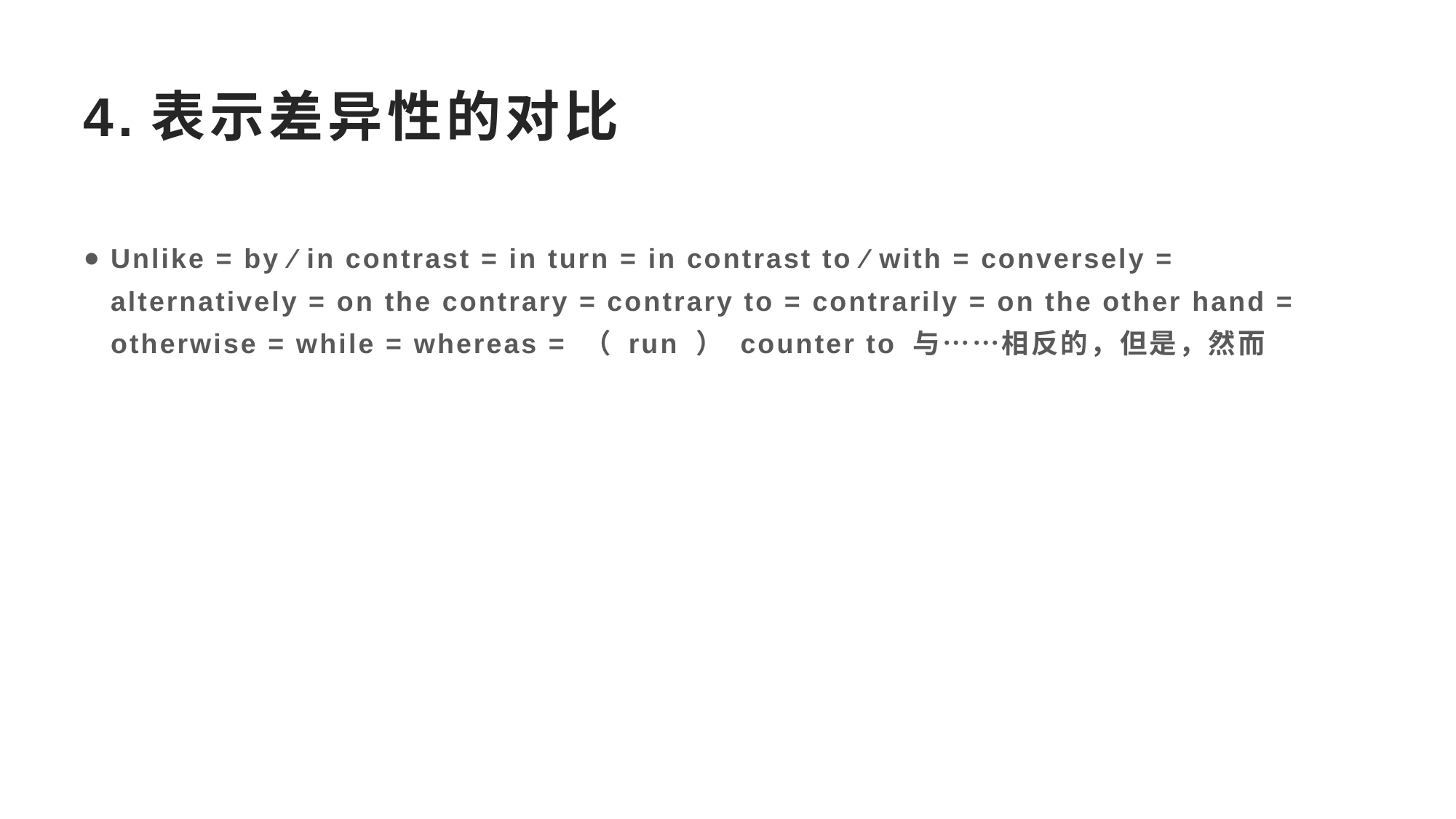

# 4.表示差异性的对比

Unlike = by ∕ in contrast = in turn = in contrast to ∕ with = conversely = alternatively = on the contrary = contrary to = contrarily = on the other hand = otherwise = while = whereas = （ run ） counter to 与……相反的，但是，然而